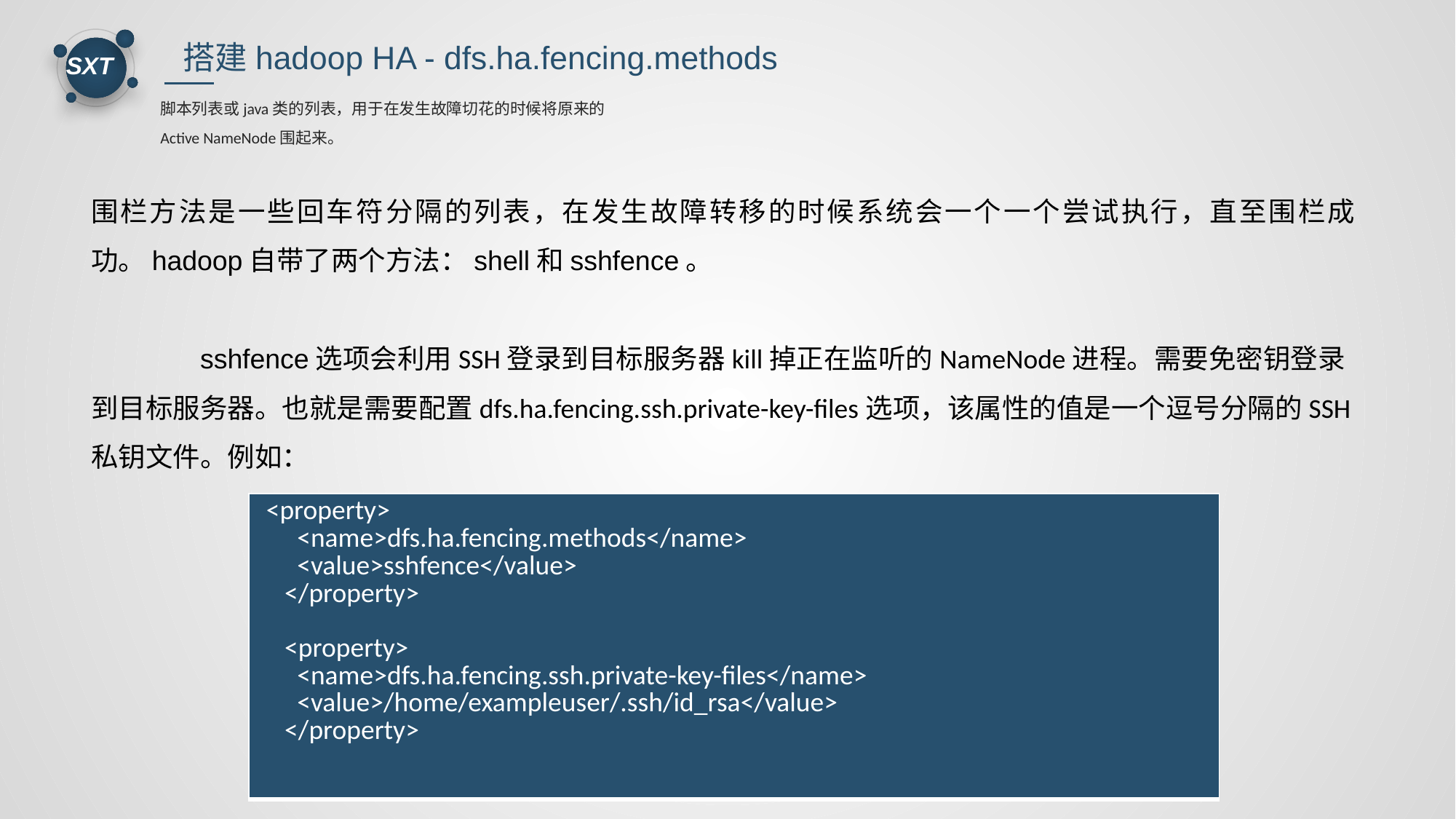

搭建hadoop HA - dfs.ha.fencing.methods
脚本列表或java类的列表，用于在发生故障切花的时候将原来的Active NameNode围起来。
围栏方法是一些回车符分隔的列表，在发生故障转移的时候系统会一个一个尝试执行，直至围栏成功。hadoop自带了两个方法：shell和sshfence。

	sshfence选项会利用SSH登录到目标服务器kill掉正在监听的NameNode进程。需要免密钥登录到目标服务器。也就是需要配置dfs.ha.fencing.ssh.private-key-files选项，该属性的值是一个逗号分隔的SSH私钥文件。例如：
| <property> <name>dfs.ha.fencing.methods</name> <value>sshfence</value> </property> <property> <name>dfs.ha.fencing.ssh.private-key-files</name> <value>/home/exampleuser/.ssh/id\_rsa</value> </property> |
| --- |